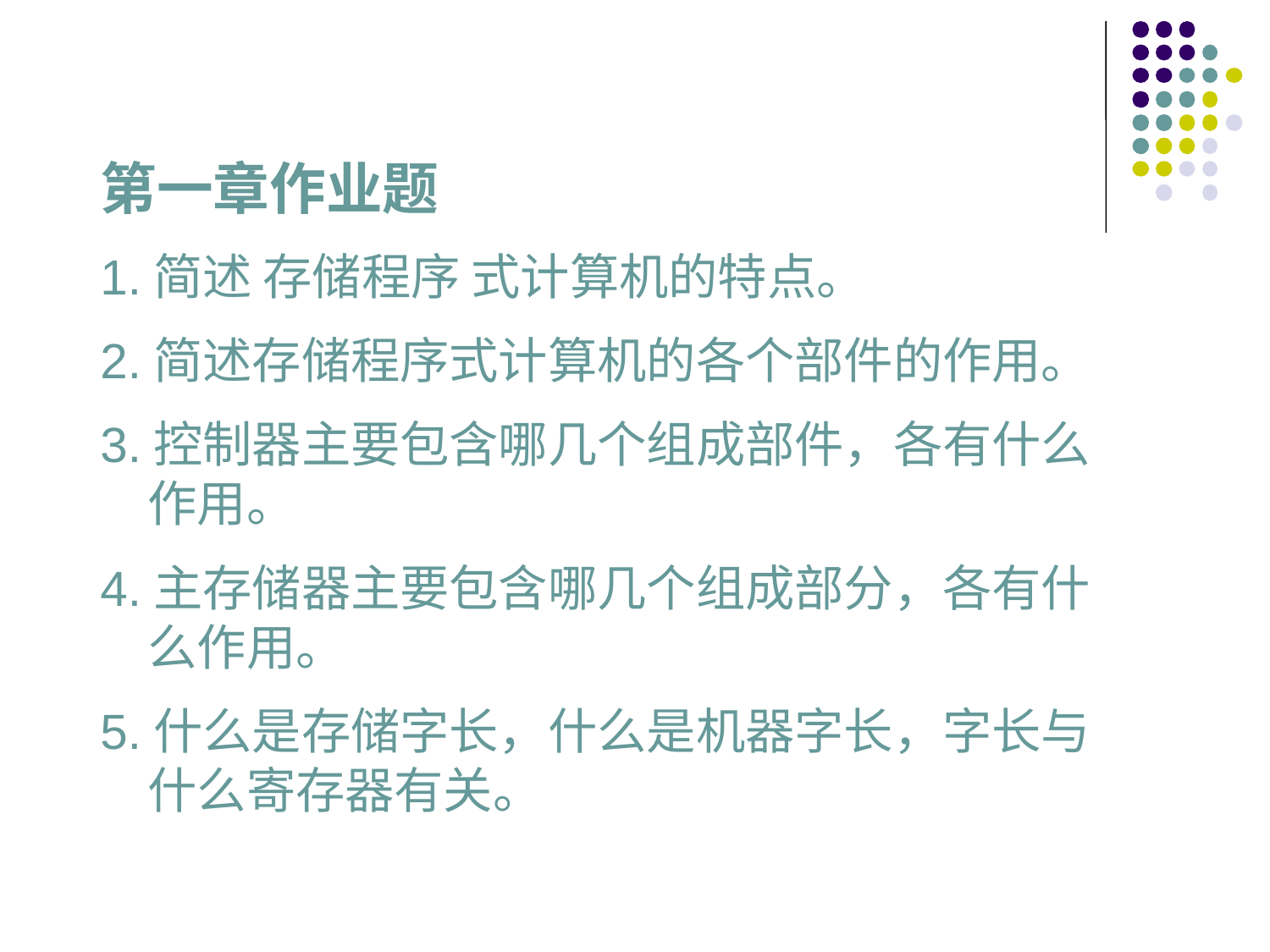

第一章作业题
1.简述 存储程序 式计算机的特点。
2.简述存储程序式计算机的各个部件的作用。
3.控制器主要包含哪几个组成部件，各有什么作用。
4.主存储器主要包含哪几个组成部分，各有什么作用。
5.什么是存储字长，什么是机器字长，字长与什么寄存器有关。